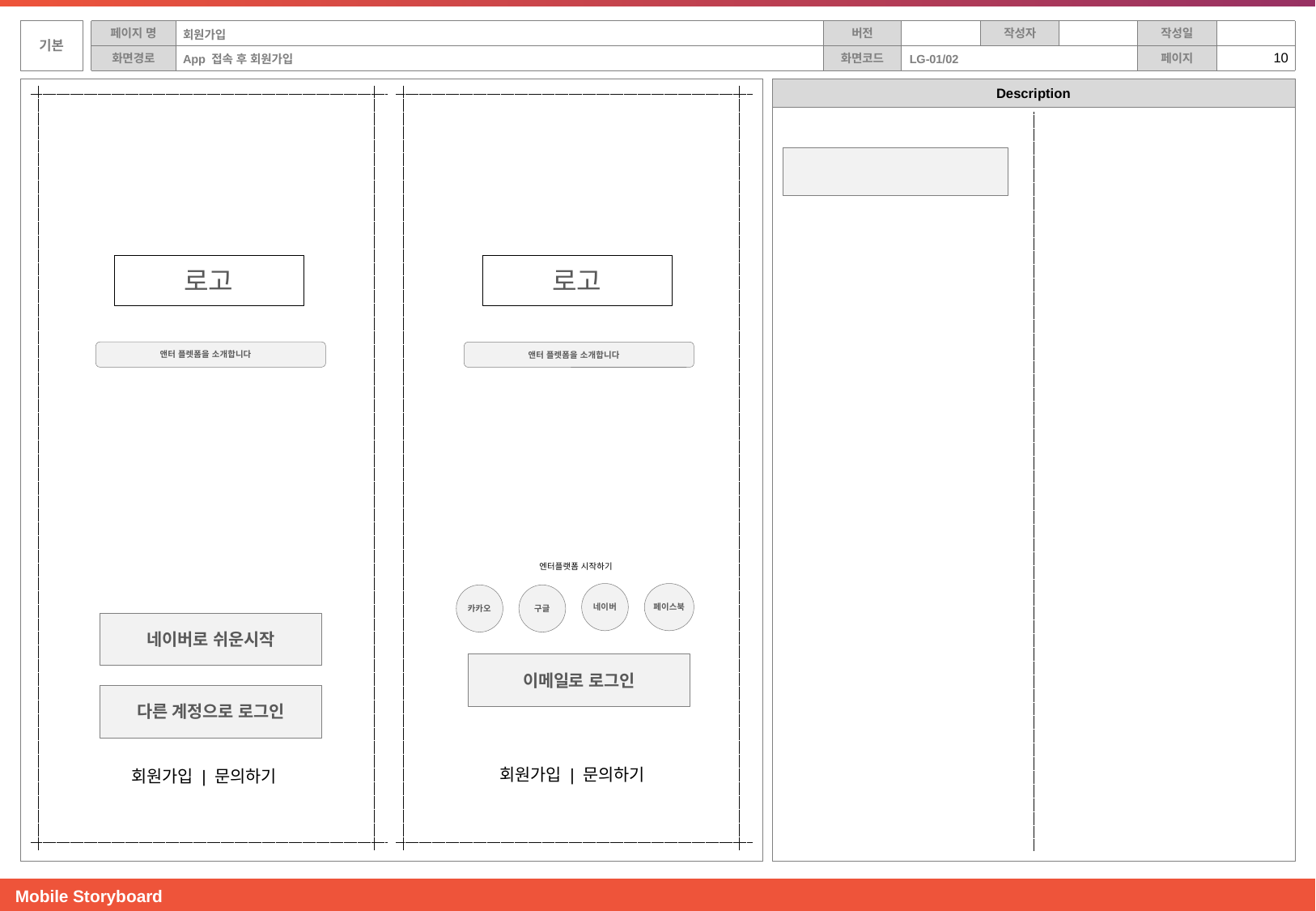

회원가입
App 접속 후 회원가입
LG-01/02

로고
로고
앤터 플렛폼을 소개합니다
앤터 플렛폼을 소개합니다
엔터플랫폼 시작하기
네이버
페이스북
구글
카카오
네이버로 쉬운시작
이메일로 로그인
다른 계정으로 로그인
회원가입 | 문의하기
회원가입 | 문의하기